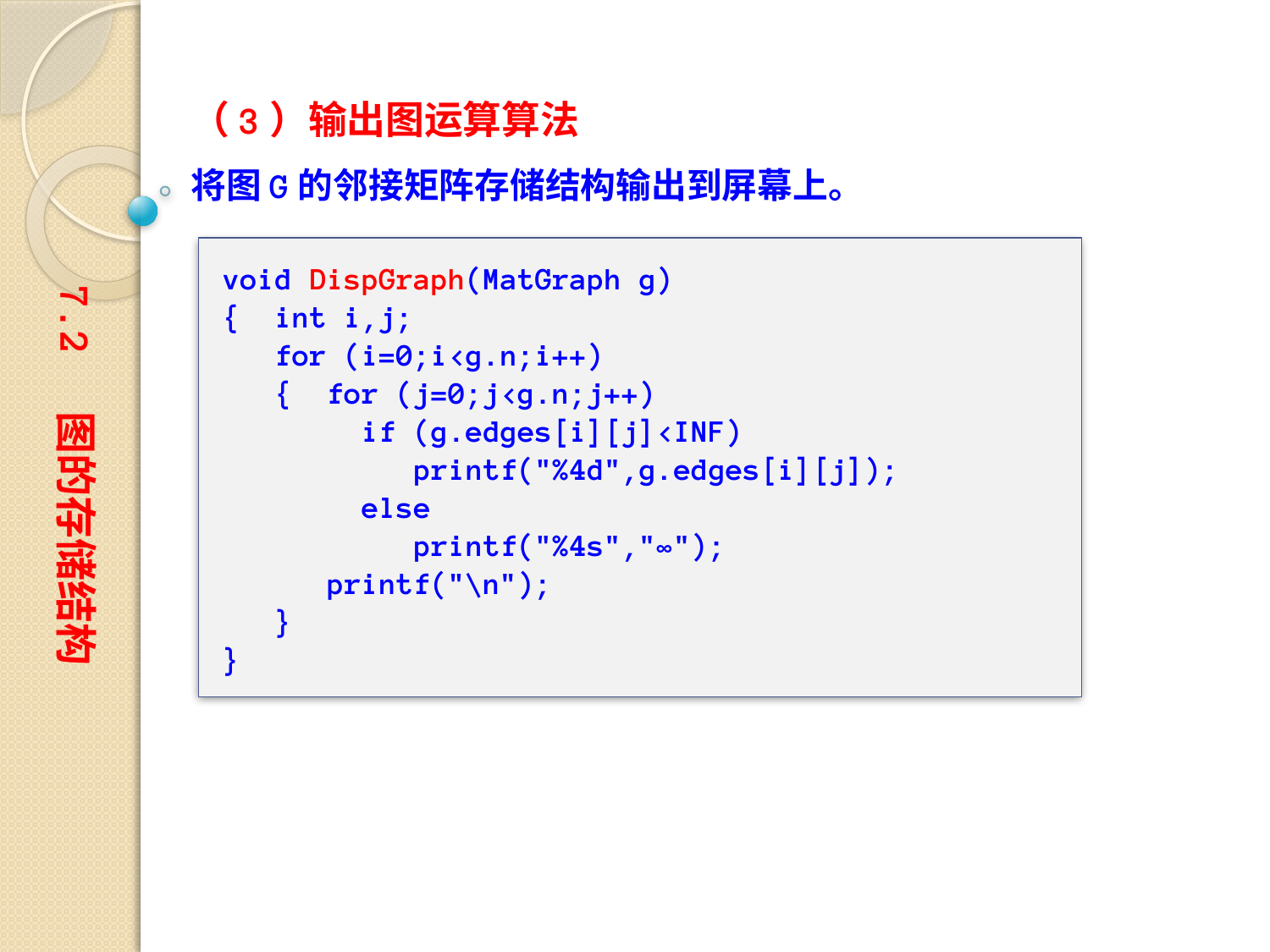

（3）输出图运算算法
将图G的邻接矩阵存储结构输出到屏幕上。
void DispGraph(MatGraph g)
{  int i,j;
   for (i=0;i<g.n;i++)
   {  for (j=0;j<g.n;j++)
        if (g.edges[i][j]<INF)
           printf("%4d",g.edges[i][j]);
        else
           printf("%4s","∞");
      printf("\n");
   }
}
7.2  图的存储结构